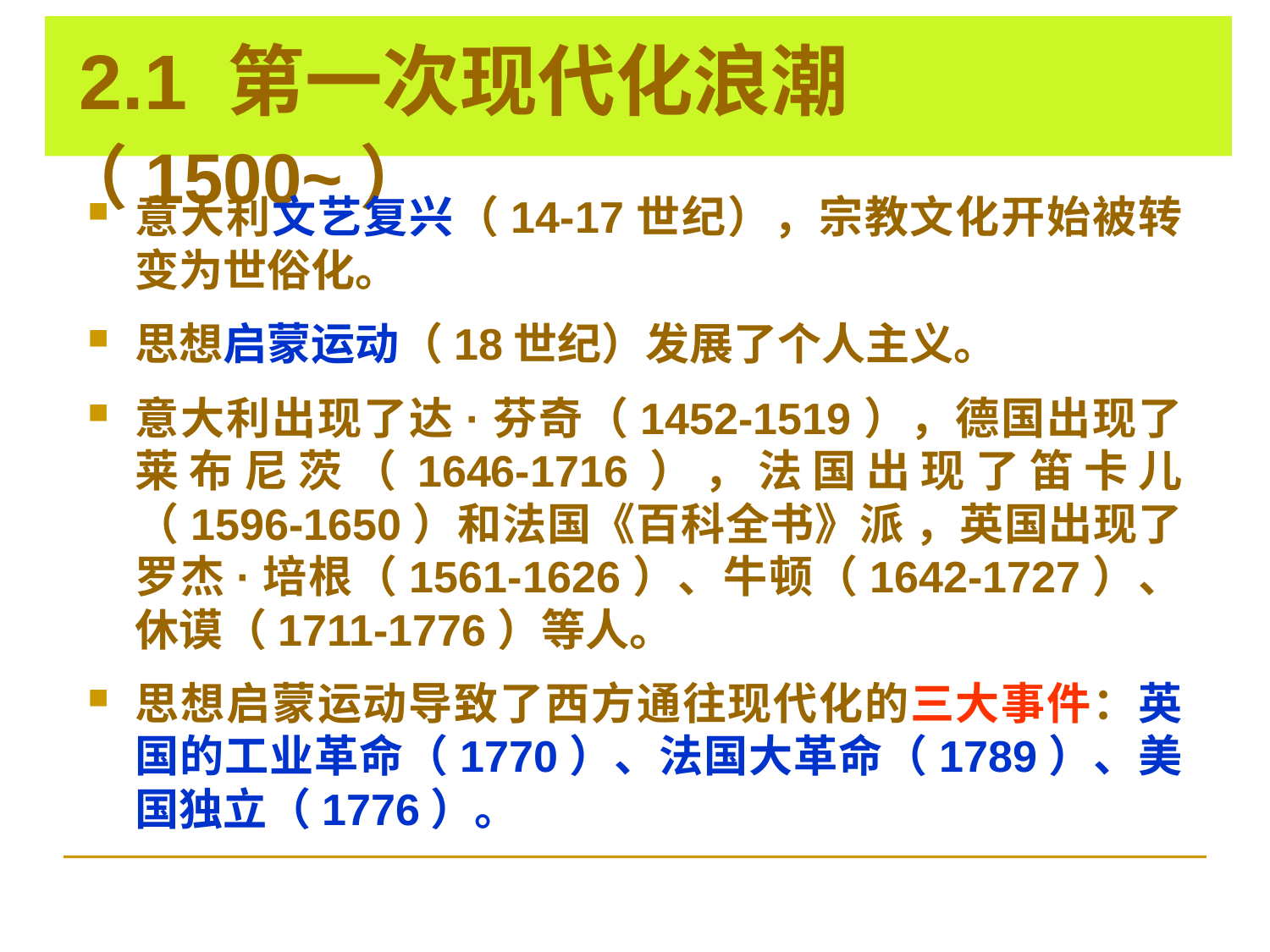

# 2.1 第一次现代化浪潮（1500~）
意大利文艺复兴（14-17世纪），宗教文化开始被转变为世俗化。
思想启蒙运动（18世纪）发展了个人主义。
意大利出现了达·芬奇（1452-1519），德国出现了莱布尼茨（1646-1716），法国出现了笛卡儿（1596-1650）和法国《百科全书》派 ，英国出现了罗杰·培根（1561-1626）、牛顿（1642-1727）、休谟（1711-1776）等人。
思想启蒙运动导致了西方通往现代化的三大事件：英国的工业革命（1770）、法国大革命（1789）、美国独立（1776）。
21